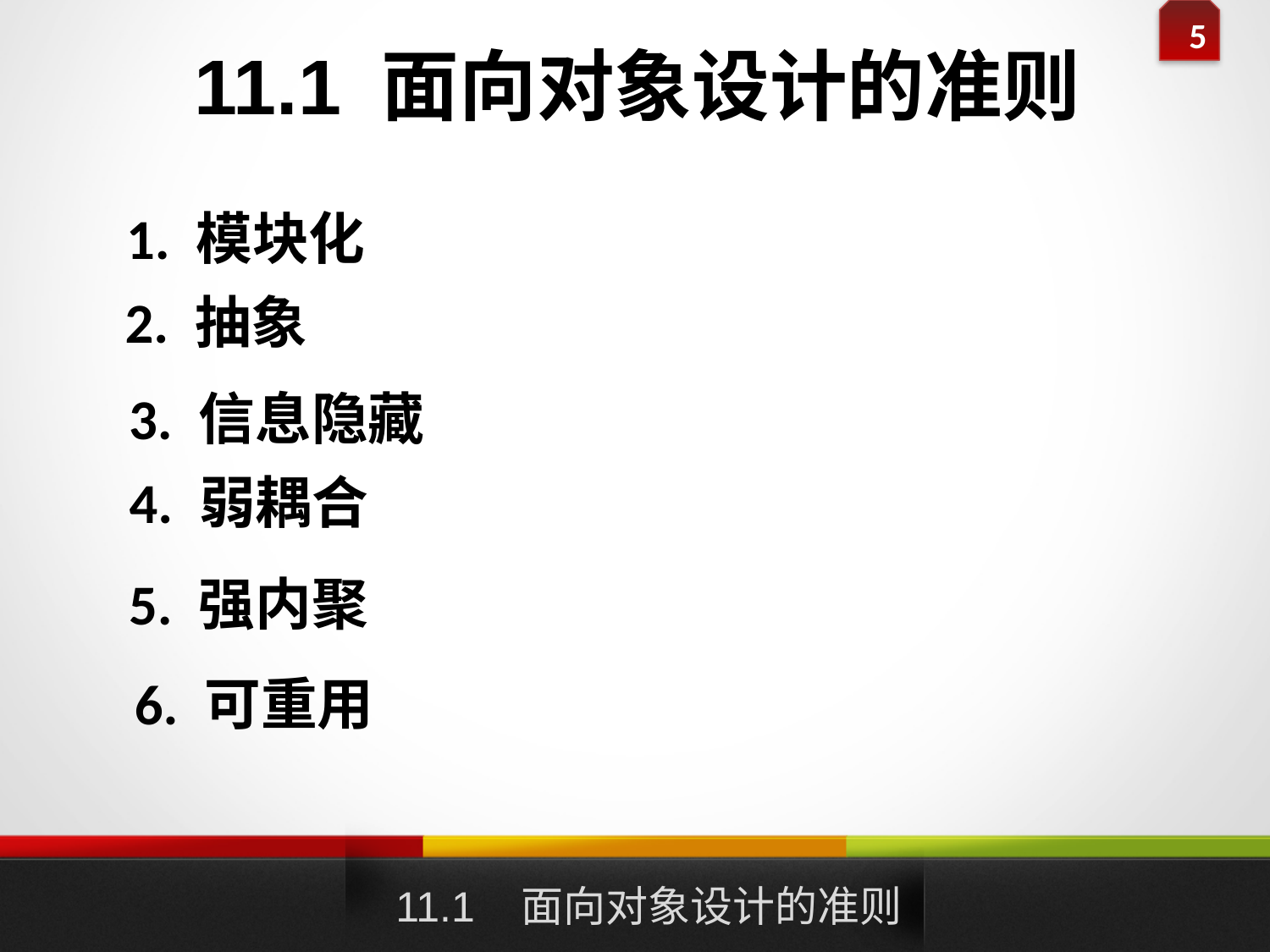

# 11.1 面向对象设计的准则
1. 模块化
2. 抽象
3. 信息隐藏
4. 弱耦合
5. 强内聚
6. 可重用
11.1   面向对象设计的准则